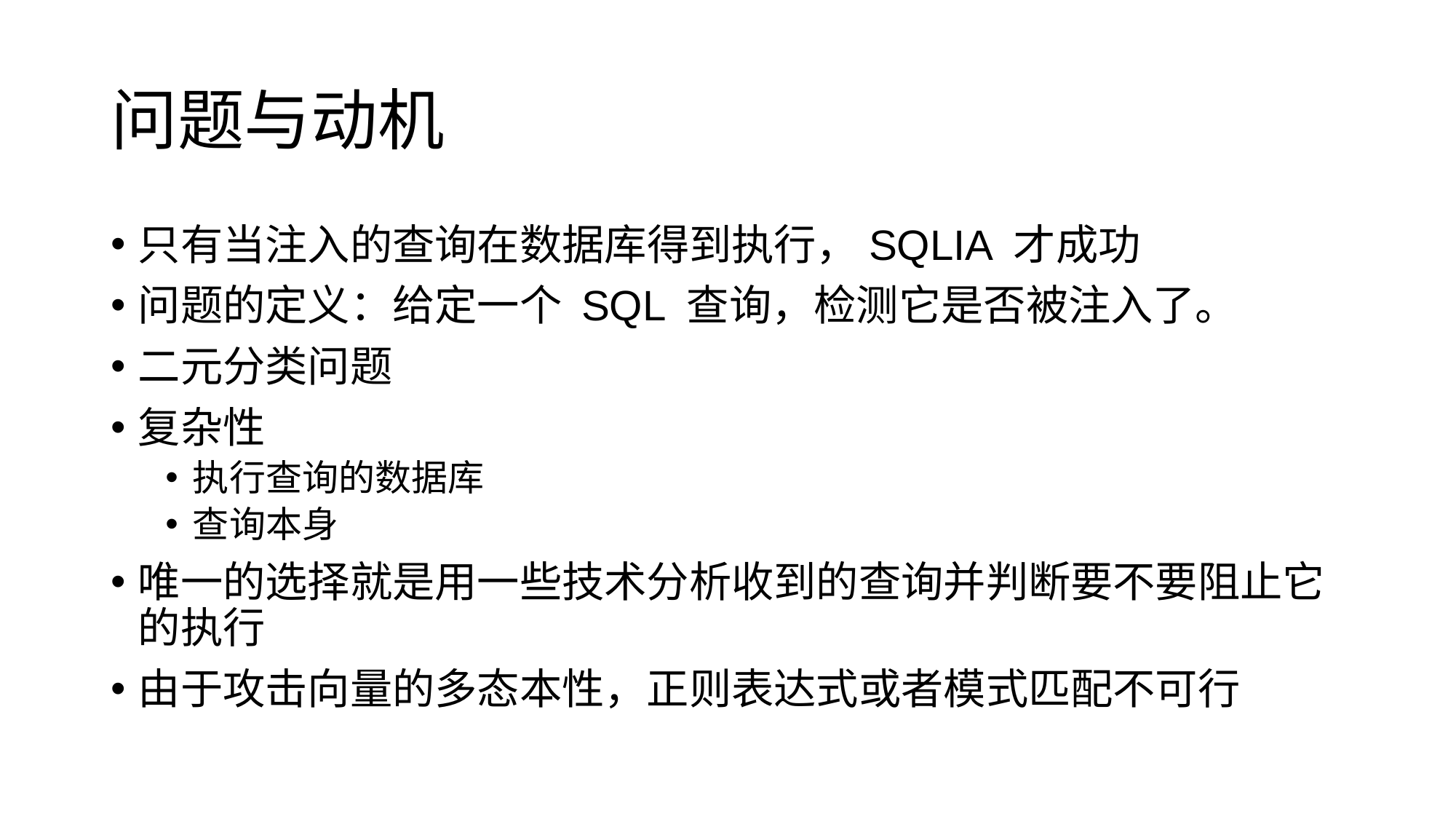

# 问题与动机
只有当注入的查询在数据库得到执行，SQLIA 才成功
问题的定义：给定一个 SQL 查询，检测它是否被注入了。
二元分类问题
复杂性
执行查询的数据库
查询本身
唯一的选择就是用一些技术分析收到的查询并判断要不要阻止它的执行
由于攻击向量的多态本性，正则表达式或者模式匹配不可行